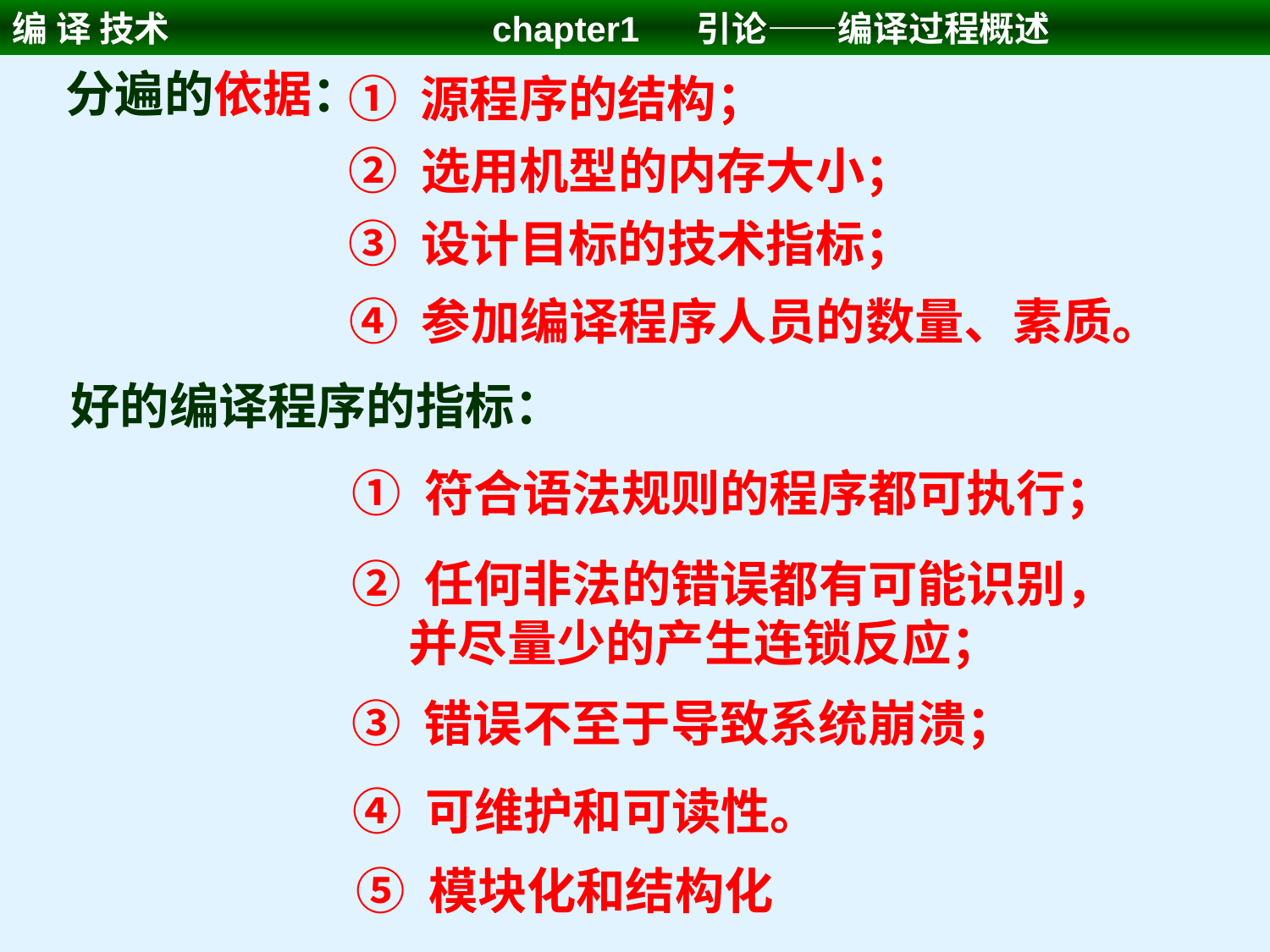

分遍的依据：
① 源程序的结构；
② 选用机型的内存大小；
③ 设计目标的技术指标；
④ 参加编译程序人员的数量、素质。
好的编译程序的指标：
① 符合语法规则的程序都可执行；
② 任何非法的错误都有可能识别，
    并尽量少的产生连锁反应；
③ 错误不至于导致系统崩溃；
④ 可维护和可读性。
⑤ 模块化和结构化